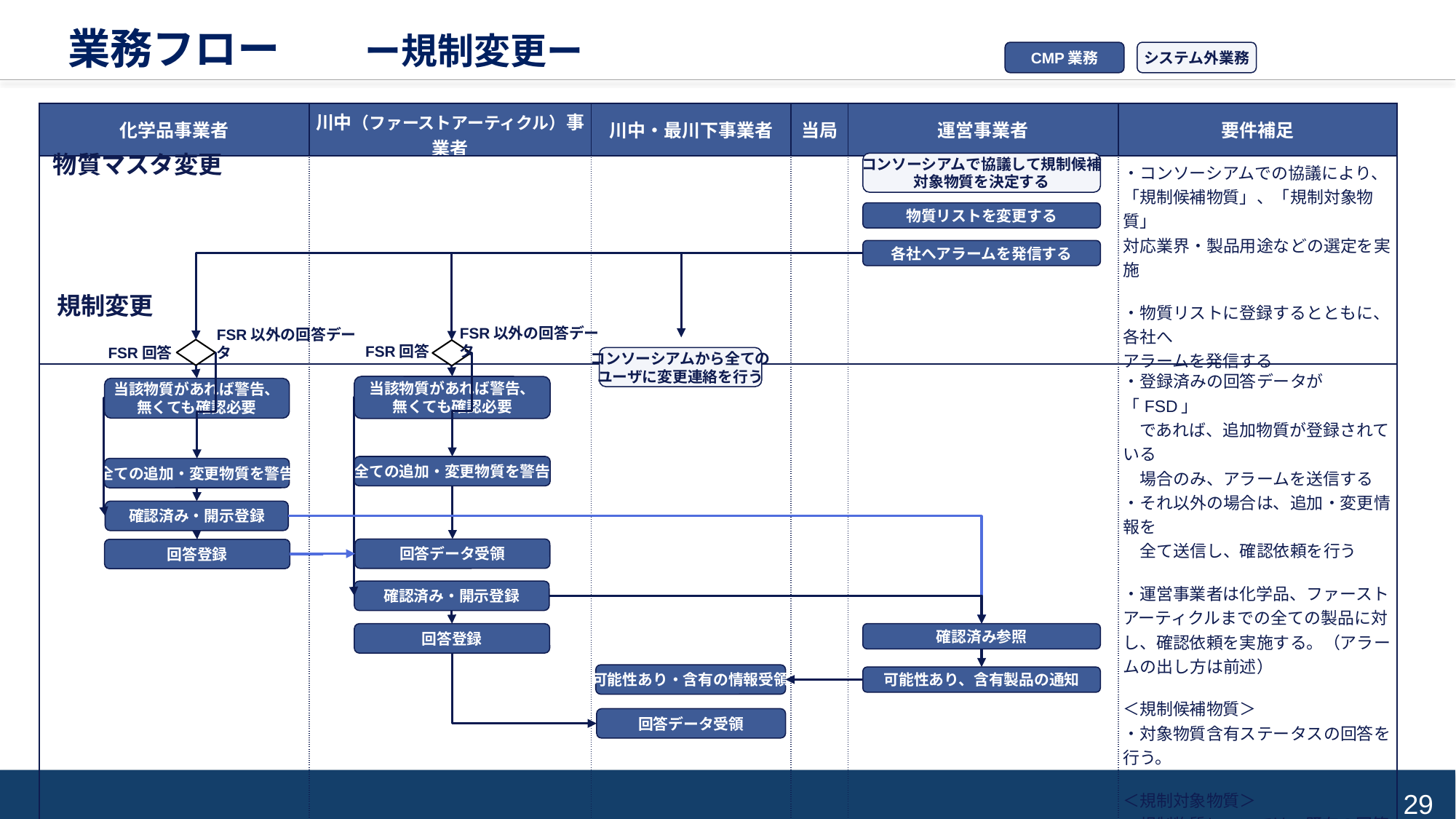

業務フロー　　ー規制変更ー
CMP業務
システム外業務
| 化学品事業者 | 川中（ファーストアーティクル）事業者 | 川中・最川下事業者 | 当局 | 運営事業者 | 要件補足 |
| --- | --- | --- | --- | --- | --- |
|  |  |  |  |  | ・コンソーシアムでの協議により、 「規制候補物質」、「規制対象物質」 対応業界・製品用途などの選定を実施 ・物質リストに登録するとともに、各社へ アラームを発信する |
|  |  |  |  |  | ・登録済みの回答データが「FSD」 　であれば、追加物質が登録されている 　場合のみ、アラームを送信する ・それ以外の場合は、追加・変更情報を 　全て送信し、確認依頼を行う ・運営事業者は化学品、ファーストアーティクルまでの全ての製品に対し、確認依頼を実施する。（アラームの出し方は前述） ＜規制候補物質＞ ・対象物質含有ステータスの回答を行う。 ＜規制対象物質＞ ・規制物質については、既存の回答データへの含有確認を行い、確認済み製品について、含有確認済みフラグを伝達する。追記物質が必要であれば回答データの修正を行い、変更情報として伝達する。 |
物質マスタ変更
コンソーシアムで協議して規制候補
対象物質を決定する
物質リストを変更する
各社へアラームを発信する
規制変更
FSR以外の回答データ
FSR以外の回答データ
FSR回答
FSR回答

コンソーシアムから全ての
ユーザに変更連絡を行う
当該物質があれば警告、
無くても確認必要
当該物質があれば警告、
無くても確認必要
全ての追加・変更物質を警告
全ての追加・変更物質を警告
確認済み・開示登録
回答データ受領
回答登録
確認済み・開示登録
確認済み参照
回答登録
可能性あり・含有の情報受領
可能性あり、含有製品の通知
回答データ受領